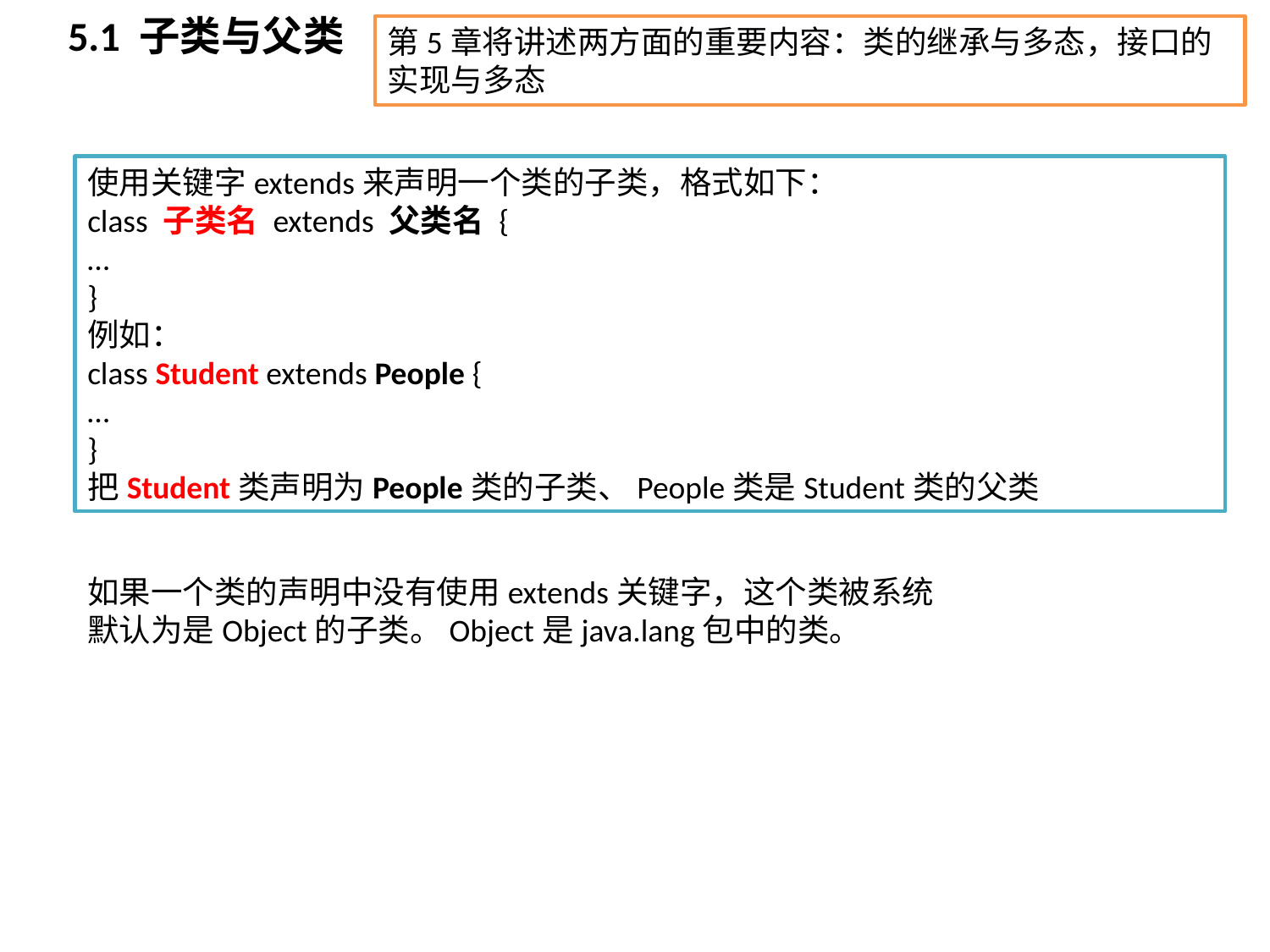

# 5.1 子类与父类
第5章将讲述两方面的重要内容：类的继承与多态，接口的实现与多态
使用关键字extends来声明一个类的子类，格式如下：
class 子类名 extends 父类名 {
…
}
例如：
class Student extends People {
…
}
把Student类声明为People类的子类、People类是Student类的父类
如果一个类的声明中没有使用extends关键字，这个类被系统默认为是Object的子类。Object是java.lang包中的类。